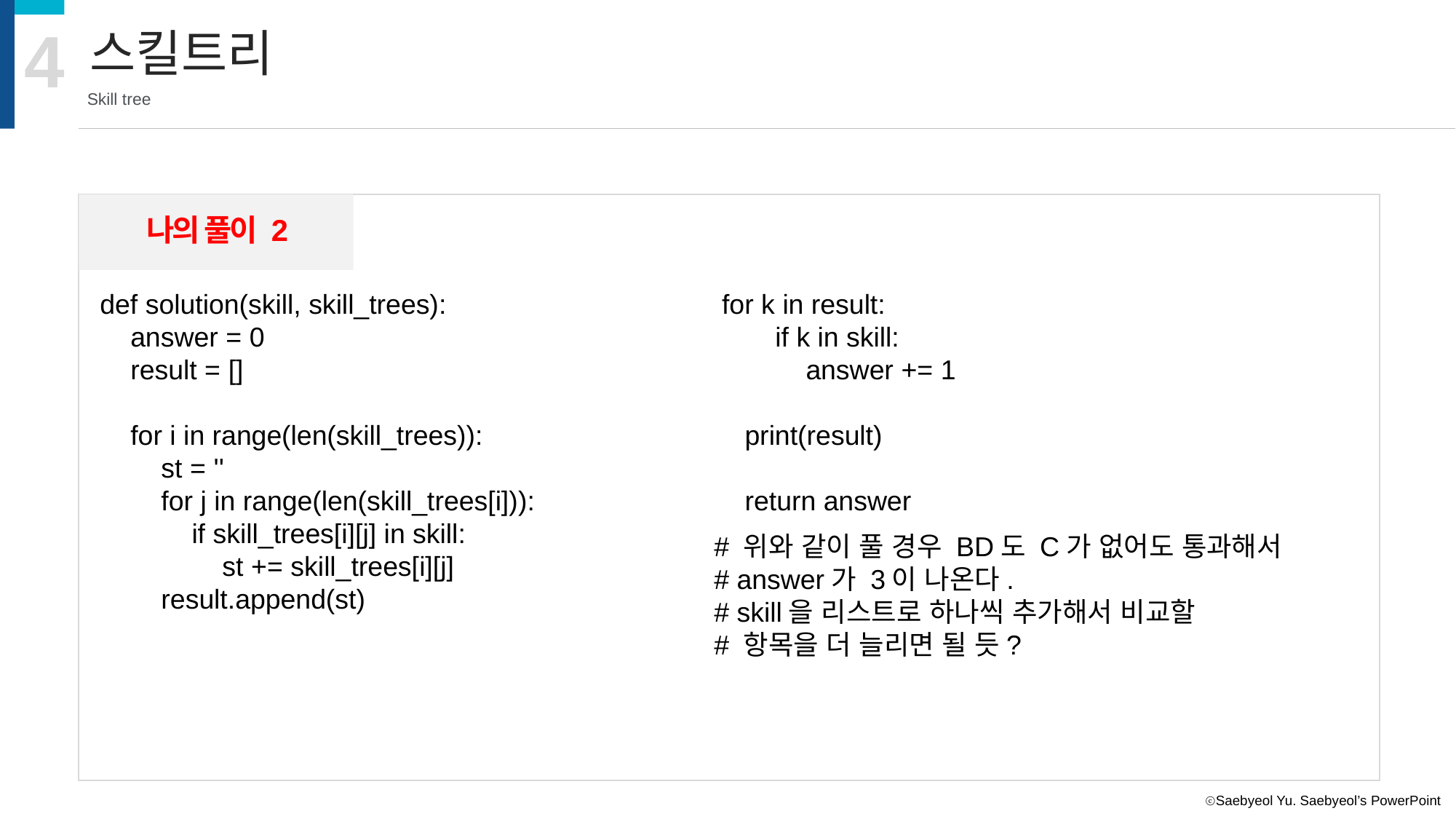

4
스킬트리
Skill tree

나의 풀이 2
def solution(skill, skill_trees):
    answer = 0
    result = []

    for i in range(len(skill_trees)):
        st = ''
        for j in range(len(skill_trees[i])):
            if skill_trees[i][j] in skill:
                st += skill_trees[i][j]
        result.append(st)
 for k in result:
        if k in skill:
            answer += 1

    print(result)

    return answer
# 위와 같이 풀 경우 BD도 C가 없어도 통과해서
# answer가 3이 나온다.
# skill을 리스트로 하나씩 추가해서 비교할
# 항목을 더 늘리면 될 듯?